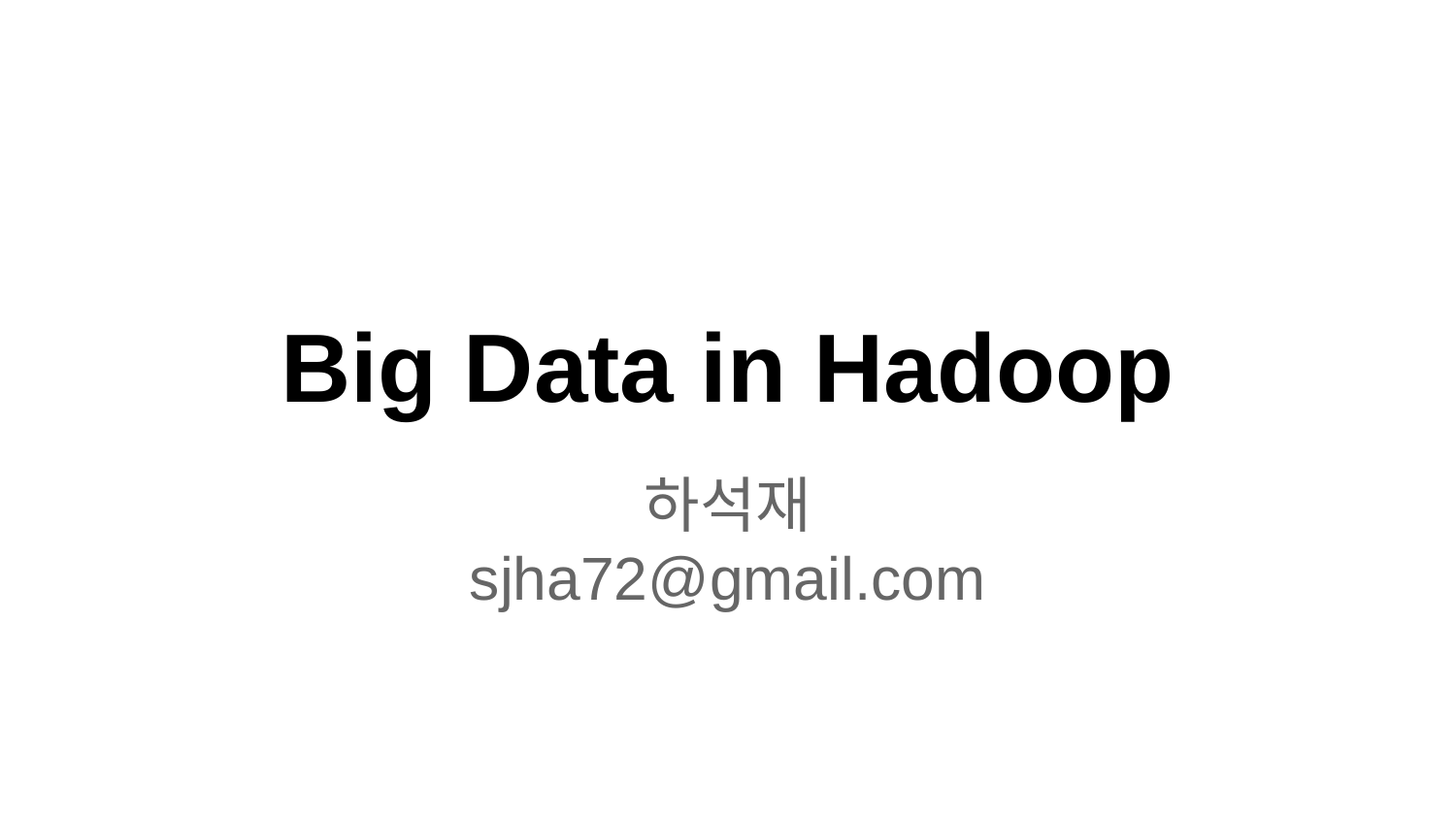

# Big Data in Hadoop
하석재
sjha72@gmail.com